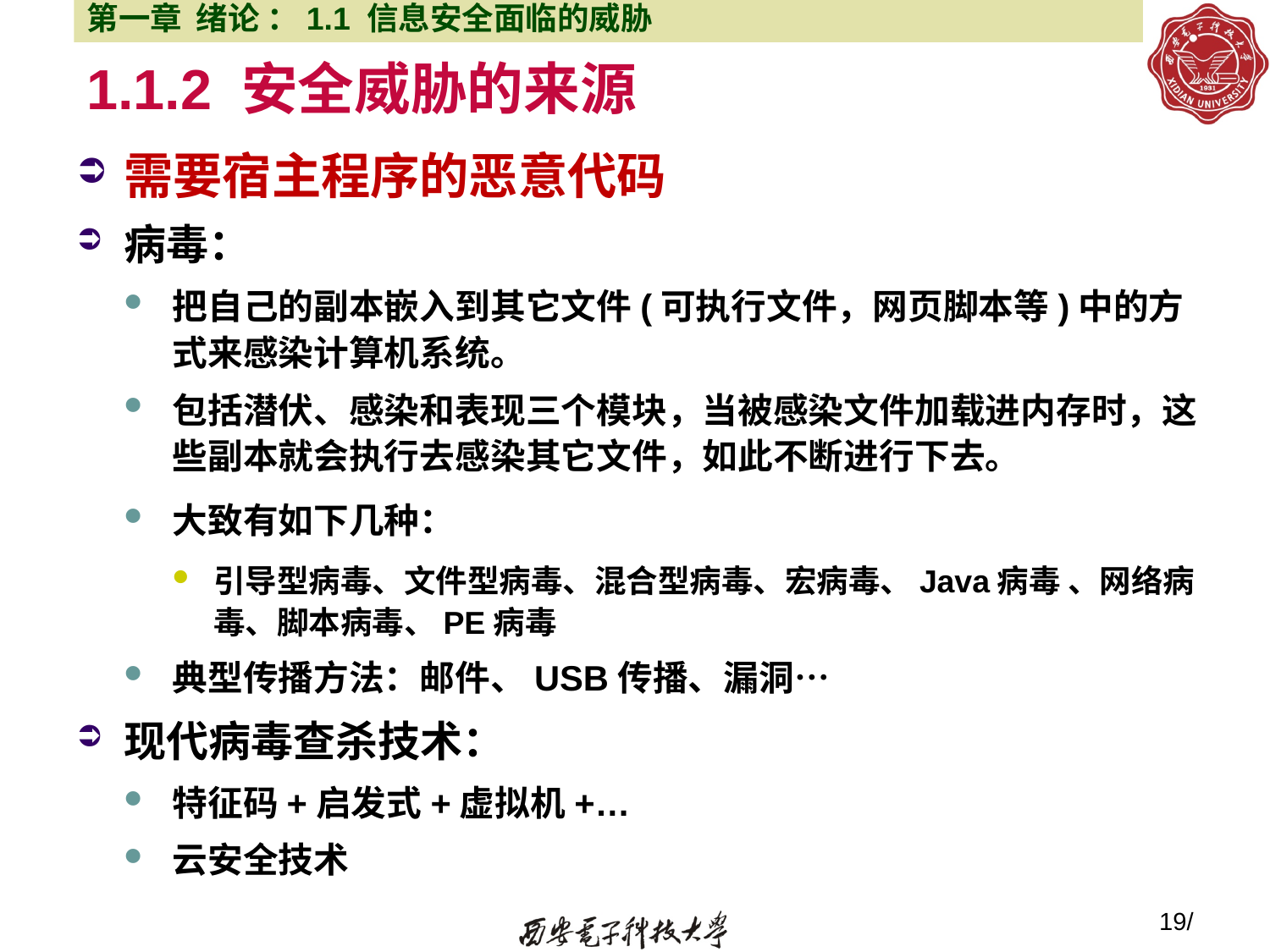

第一章  绪论 ：1.1 信息安全面临的威胁
# 1.1.2 安全威胁的来源
需要宿主程序的恶意代码
病毒：
把自己的副本嵌入到其它文件(可执行文件，网页脚本等)中的方式来感染计算机系统。
包括潜伏、感染和表现三个模块，当被感染文件加载进内存时，这些副本就会执行去感染其它文件，如此不断进行下去。
大致有如下几种：
引导型病毒、文件型病毒、混合型病毒、宏病毒、Java病毒 、网络病毒、脚本病毒、PE病毒
典型传播方法：邮件、USB传播、漏洞…
现代病毒查杀技术：
特征码+启发式+虚拟机+…
云安全技术
19/